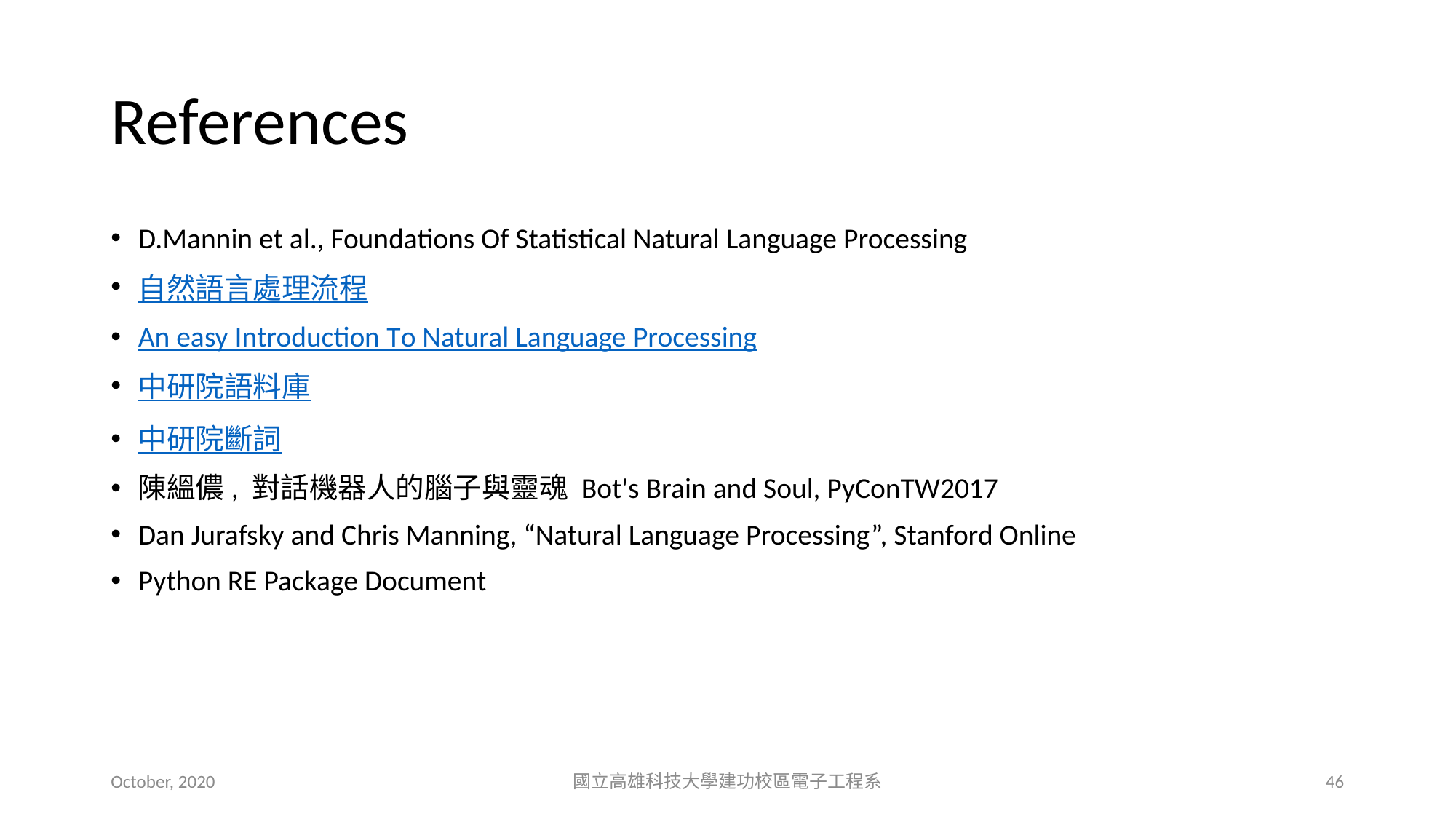

# References
D.Mannin et al., Foundations Of Statistical Natural Language Processing
自然語言處理流程
An easy Introduction To Natural Language Processing
中研院語料庫
中研院斷詞
陳縕儂, 對話機器人的腦子與靈魂 Bot's Brain and Soul, PyConTW2017
Dan Jurafsky and Chris Manning, “Natural Language Processing”, Stanford Online
Python RE Package Document

October, 2020
國立高雄科技大學建功校區電子工程系
46